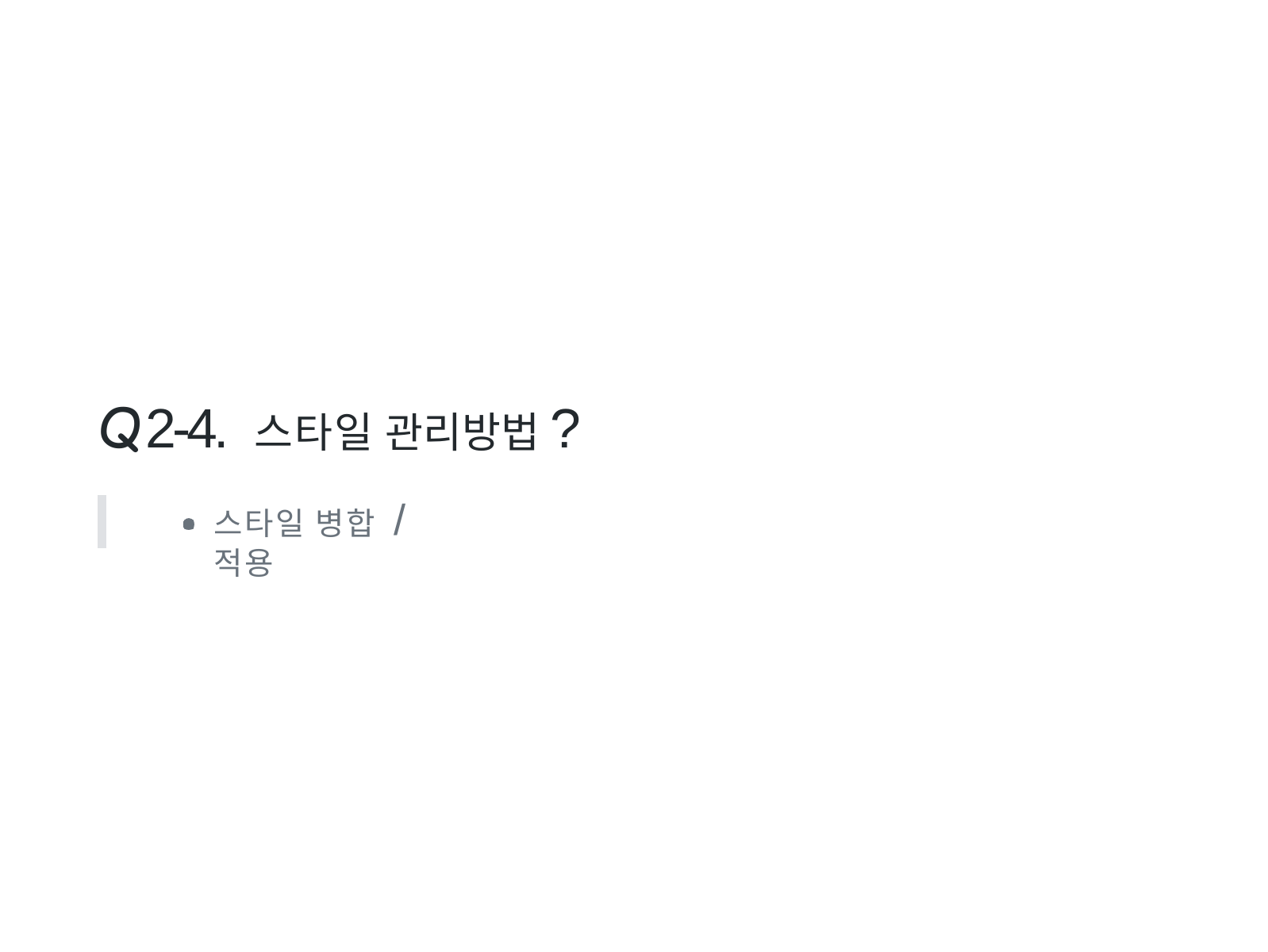

Q2‑4. 스타일 관리방법?
스타일 병합 / 적용